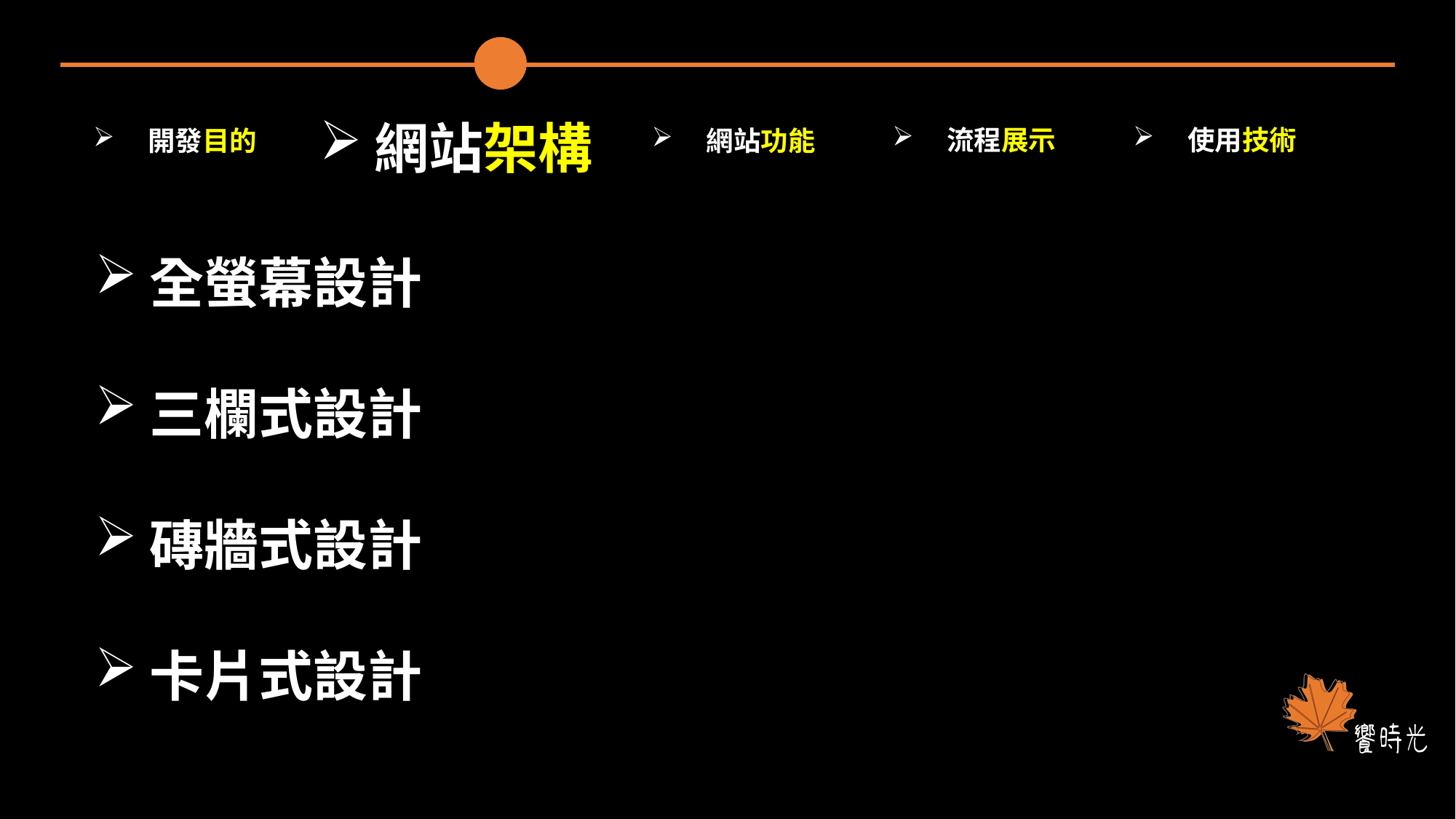

網站架構
流程展示

使用技術
開發目的
網站功能
全螢幕設計

三欄式設計

磚牆式設計

卡片式設計